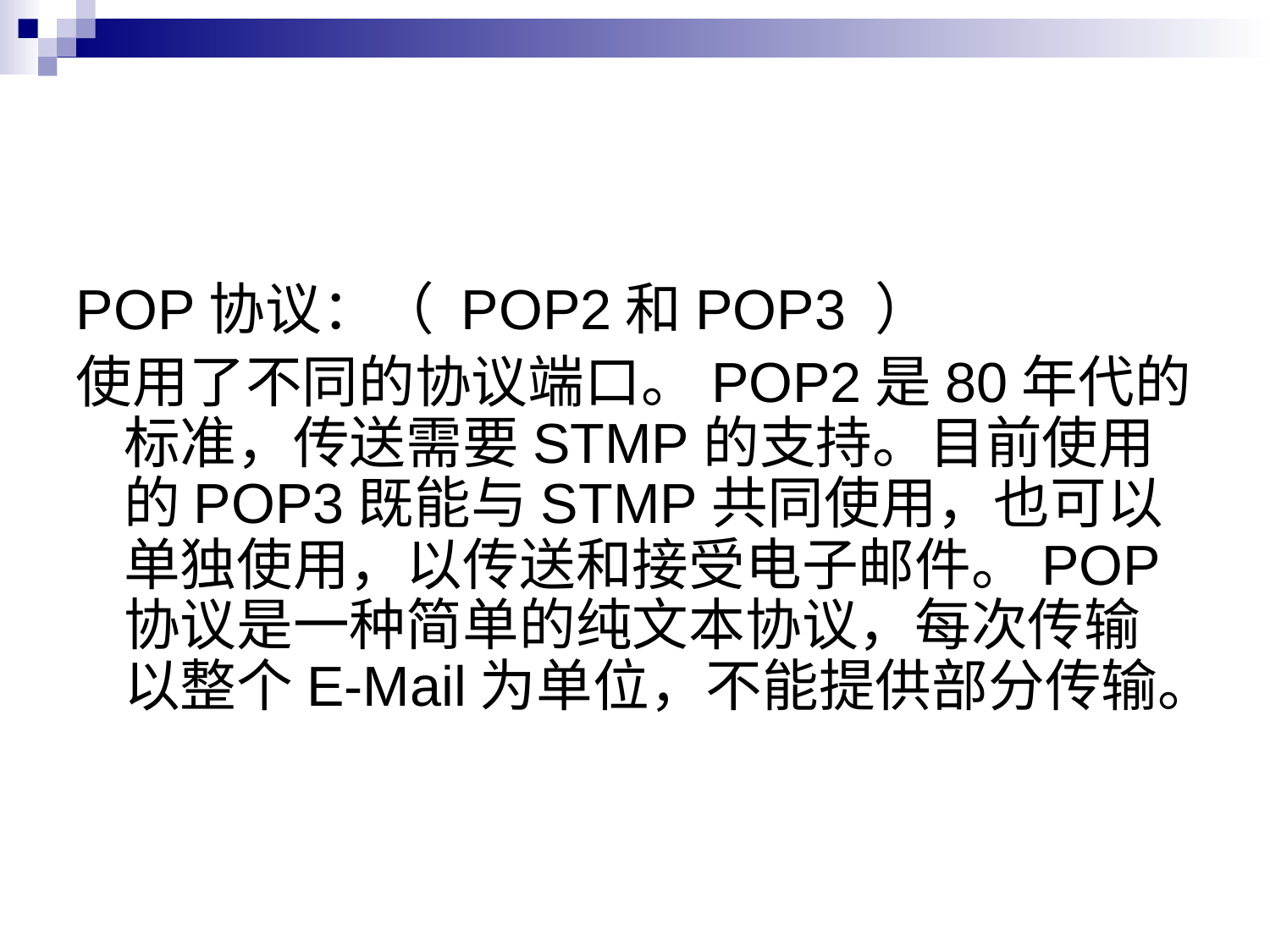

#
POP协议：（ POP2和POP3 ）
使用了不同的协议端口。POP2是80年代的标准，传送需要STMP的支持。目前使用的POP3既能与STMP共同使用，也可以单独使用，以传送和接受电子邮件。POP协议是一种简单的纯文本协议，每次传输以整个E-Mail为单位，不能提供部分传输。